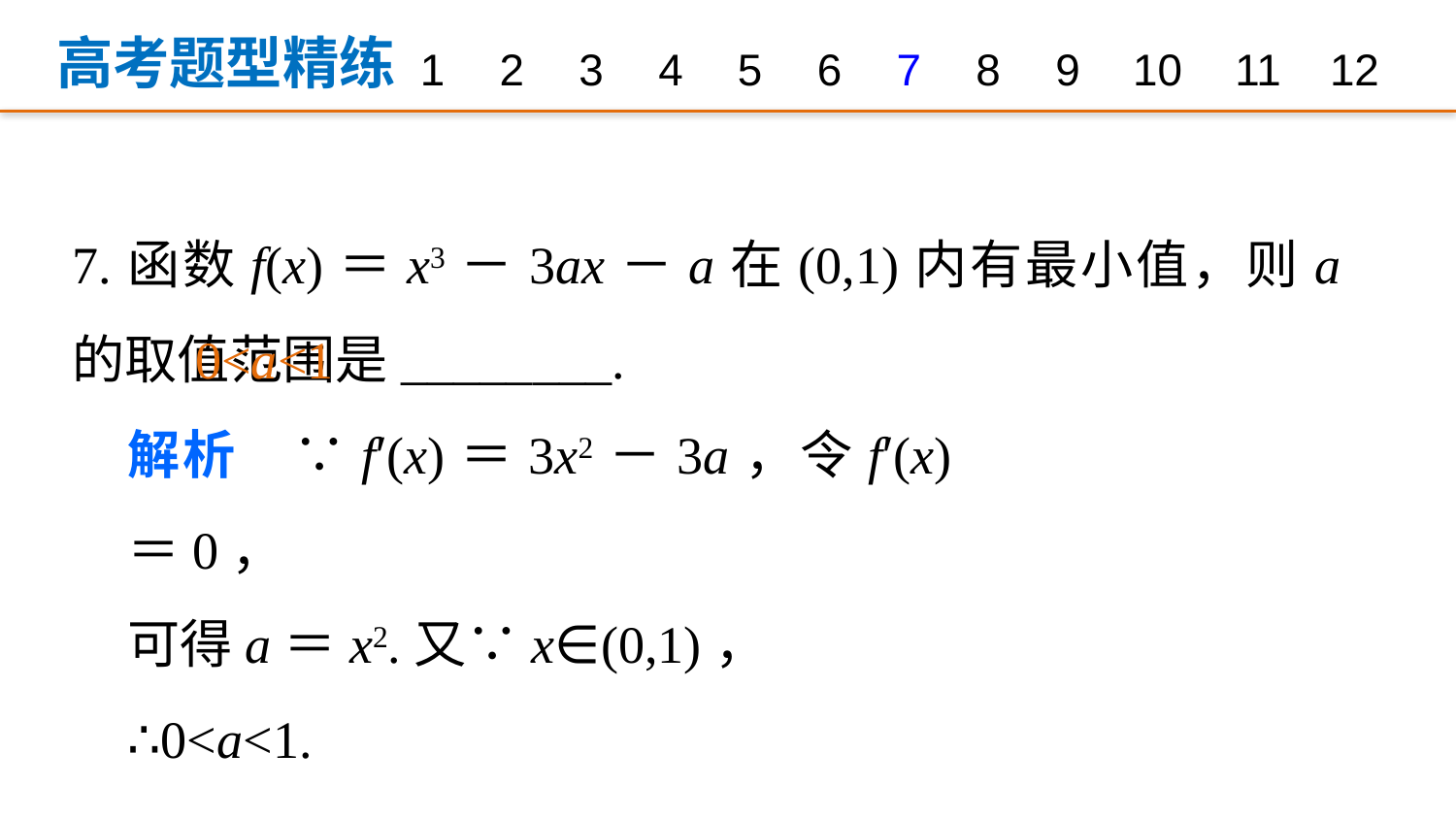

高考题型精练
1
2
3
4
5
6
7
8
9
12
10
11
7.函数f(x)＝x3－3ax－a在(0,1)内有最小值，则a的取值范围是________.
0<a<1
解析　∵f′(x)＝3x2－3a，令f′(x)＝0，
可得a＝x2.又∵x∈(0,1)，
∴0<a<1.